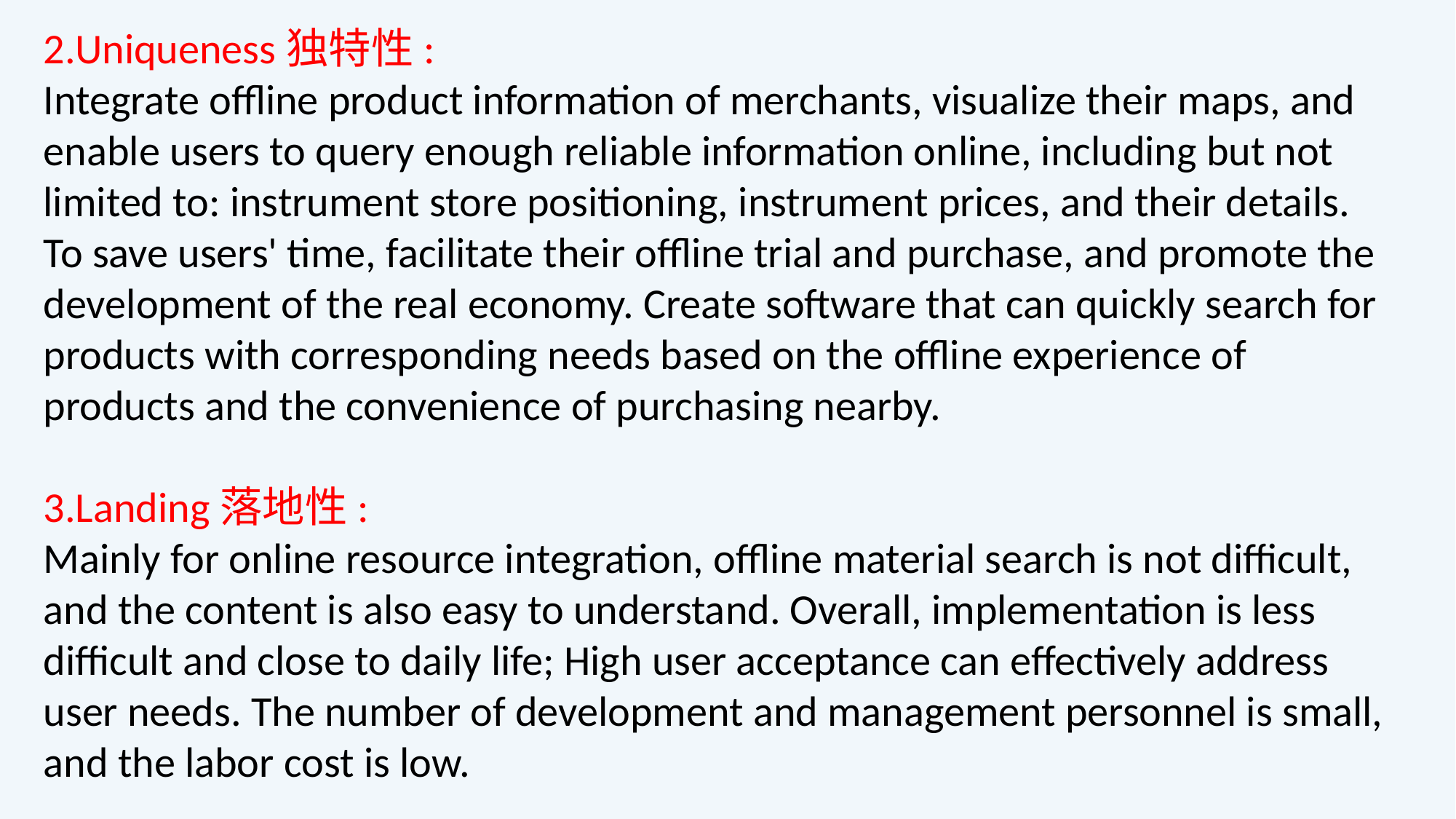

2.Uniqueness独特性:
Integrate offline product information of merchants, visualize their maps, and enable users to query enough reliable information online, including but not limited to: instrument store positioning, instrument prices, and their details. To save users' time, facilitate their offline trial and purchase, and promote the development of the real economy. Create software that can quickly search for products with corresponding needs based on the offline experience of products and the convenience of purchasing nearby.

3.Landing落地性:
Mainly for online resource integration, offline material search is not difficult, and the content is also easy to understand. Overall, implementation is less difficult and close to daily life; High user acceptance can effectively address user needs. The number of development and management personnel is small, and the labor cost is low.